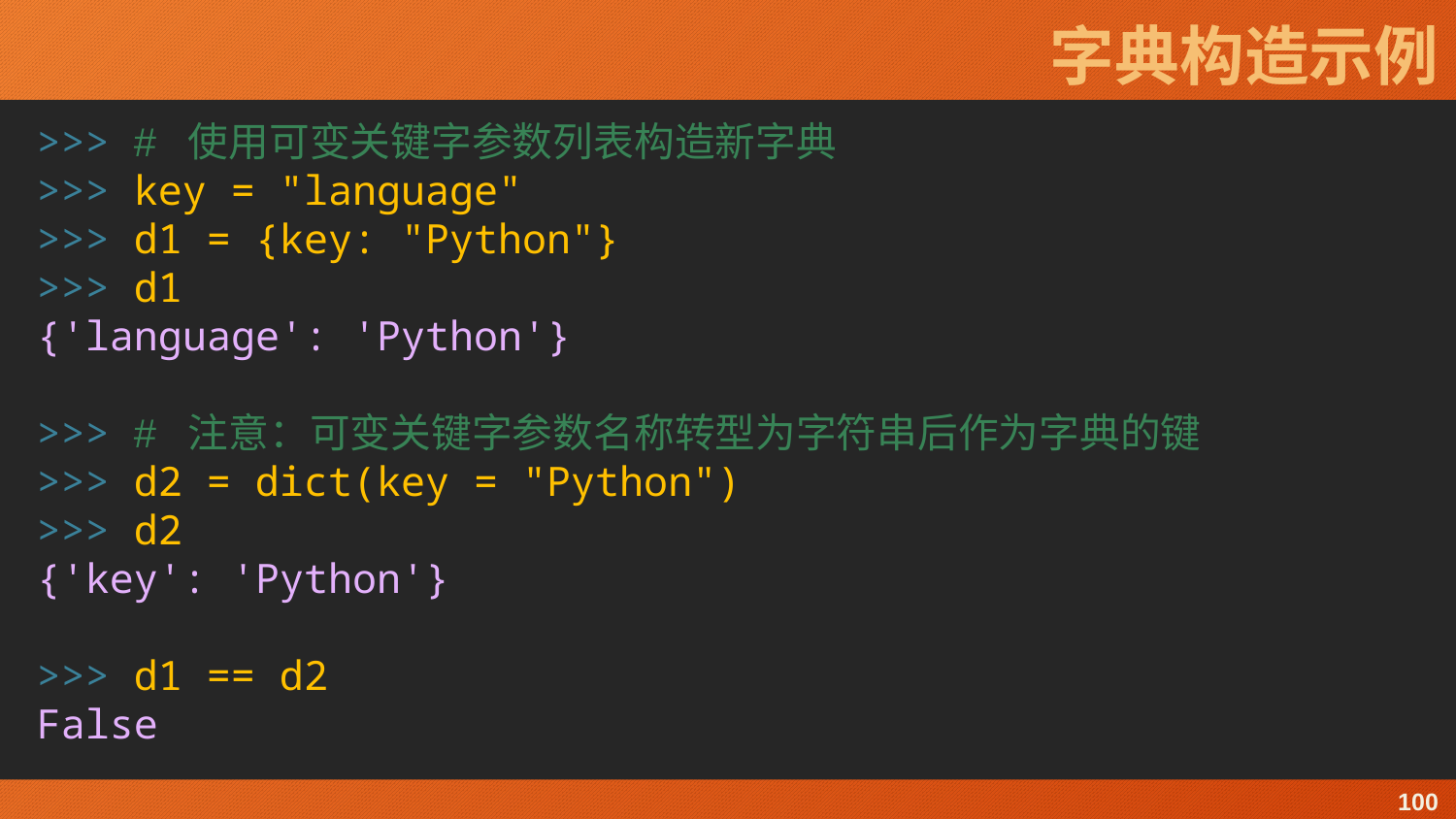

# 字典构造示例
>>> #  使用可变关键字参数列表构造新字典
>>> key = "language"
>>> d1 = {key: "Python"}
>>> d1
{'language': 'Python'}

>>> #  注意：可变关键字参数名称转型为字符串后作为字典的键
>>> d2 = dict(key = "Python")
>>> d2
{'key': 'Python'}

>>> d1 == d2
False
100